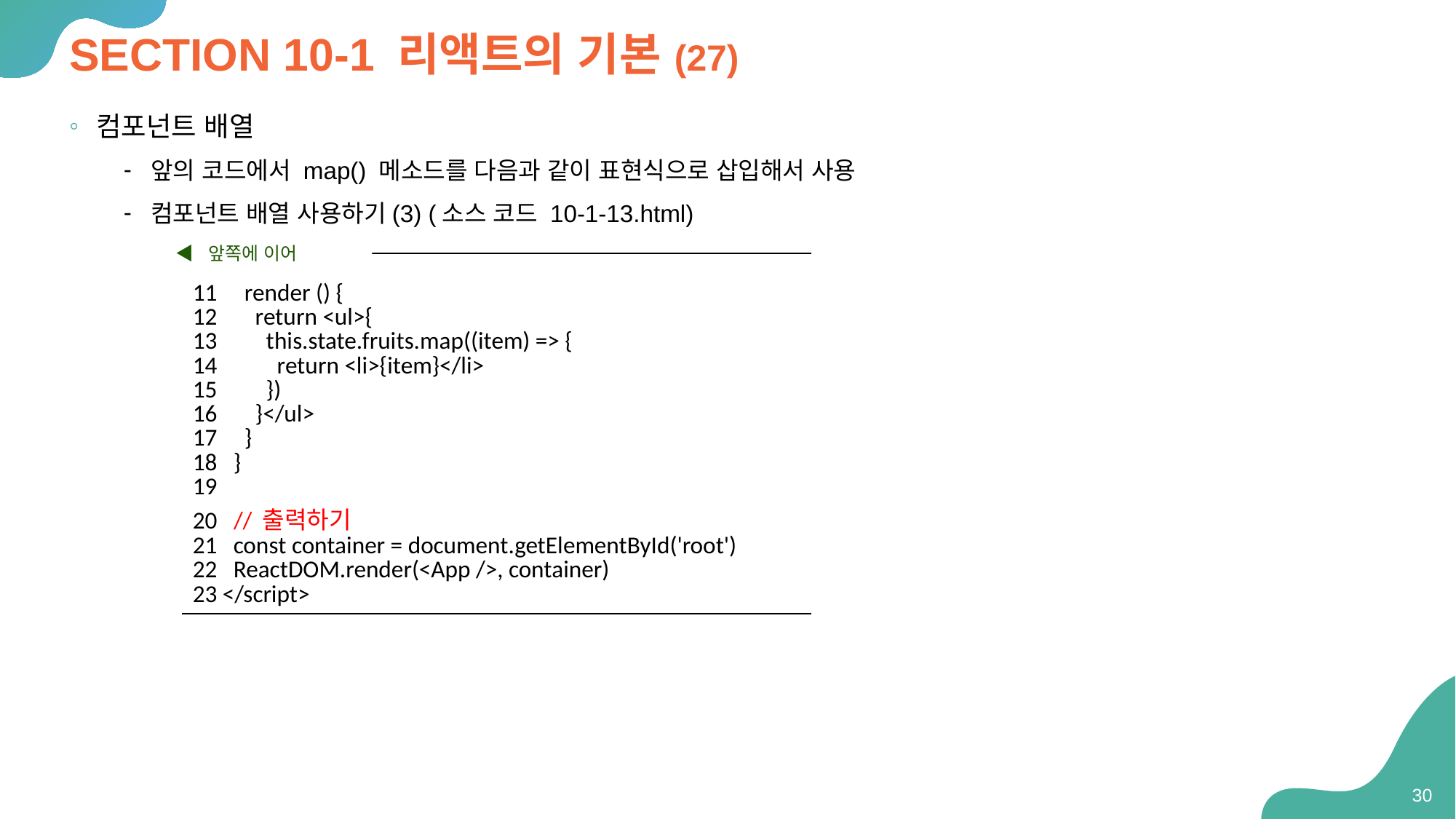

# SECTION 10-1 리액트의 기본(27)
컴포넌트 배열
앞의 코드에서 map() 메소드를 다음과 같이 표현식으로 삽입해서 사용
컴포넌트 배열 사용하기(3) (소스 코드 10-1-13.html)

◀  앞쪽에 이어
| 11 render () { 12 return <ul>{ 13 this.state.fruits.map((item) => { 14 return <li>{item}</li> 15 }) 16 }</ul> 17 } 18 } 19 20 // 출력하기 21 const container = document.getElementById('root') 22 ReactDOM.render(<App />, container) 23 </script> |
| --- |
30